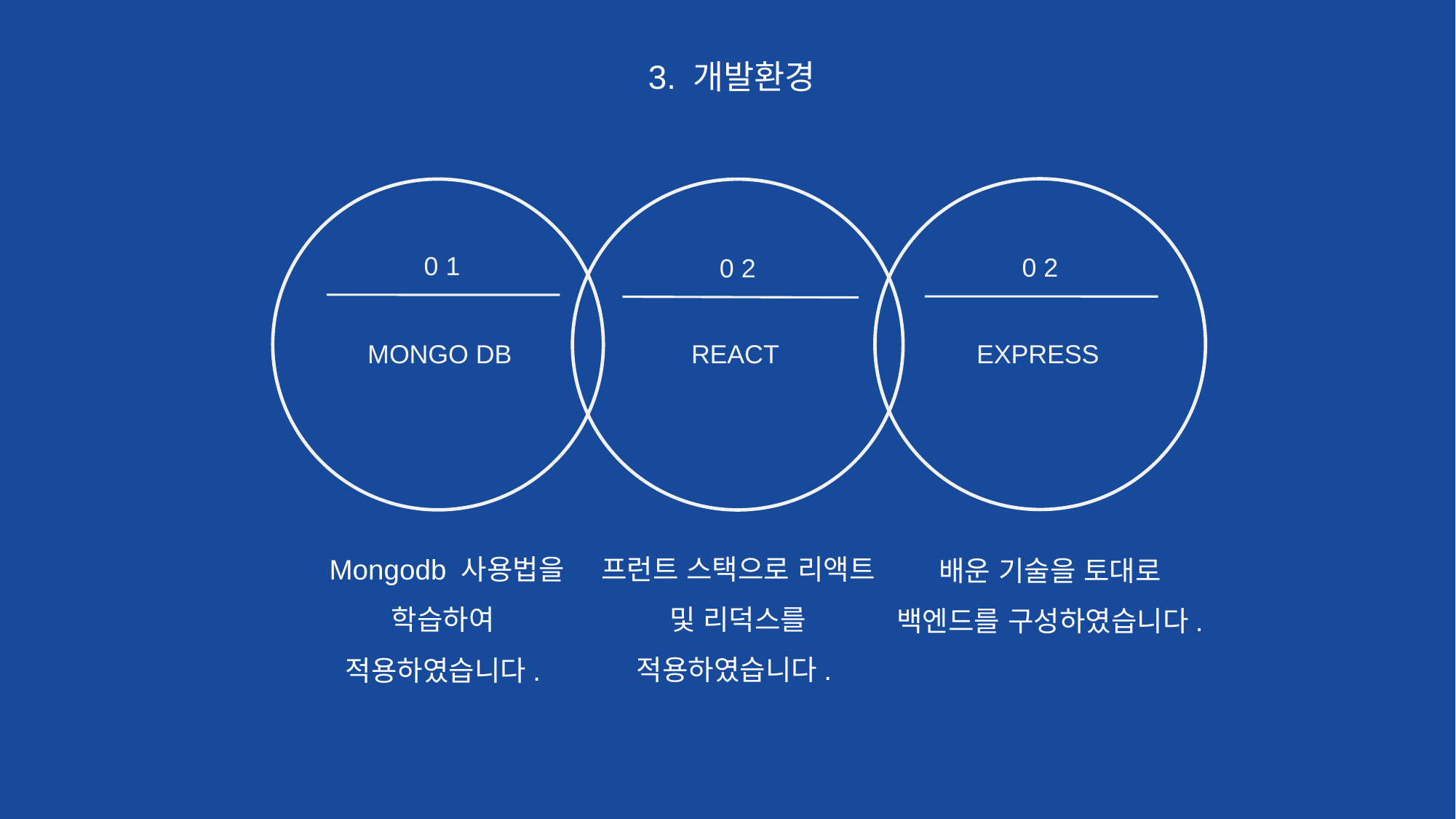

3. 개발환경

0 1
0 2
0 2
EXPRESS
REACT
MONGO DB
프런트 스택으로 리액트 및 리덕스를 적용하였습니다.

 Mongodb 사용법을 학습하여 적용하였습니다.

배운 기술을 토대로 백엔드를 구성하였습니다.

Using these templates in competition is prohibited by the original author